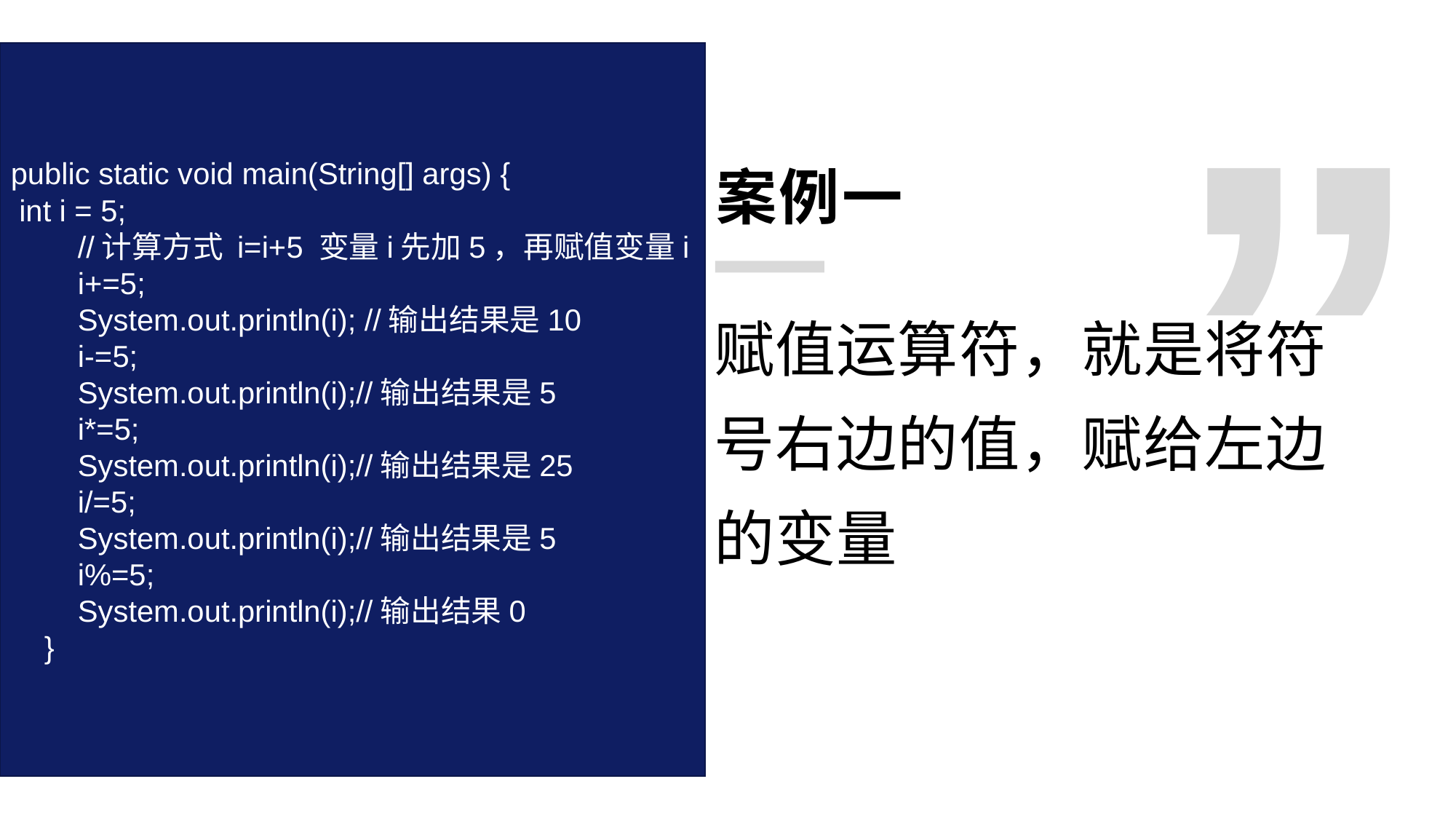

”
public static void main(String[] args) {
 int i = 5;
        //计算方式 i=i+5 变量i先加5，再赋值变量i
        i+=5;
        System.out.println(i); //输出结果是10
        i-=5;
        System.out.println(i);//输出结果是5
        i*=5;
        System.out.println(i);//输出结果是25
        i/=5;
        System.out.println(i);//输出结果是5
        i%=5;
        System.out.println(i);//输出结果0
    }
案例一

赋值运算符，就是将符号右边的值，赋给左边的变量